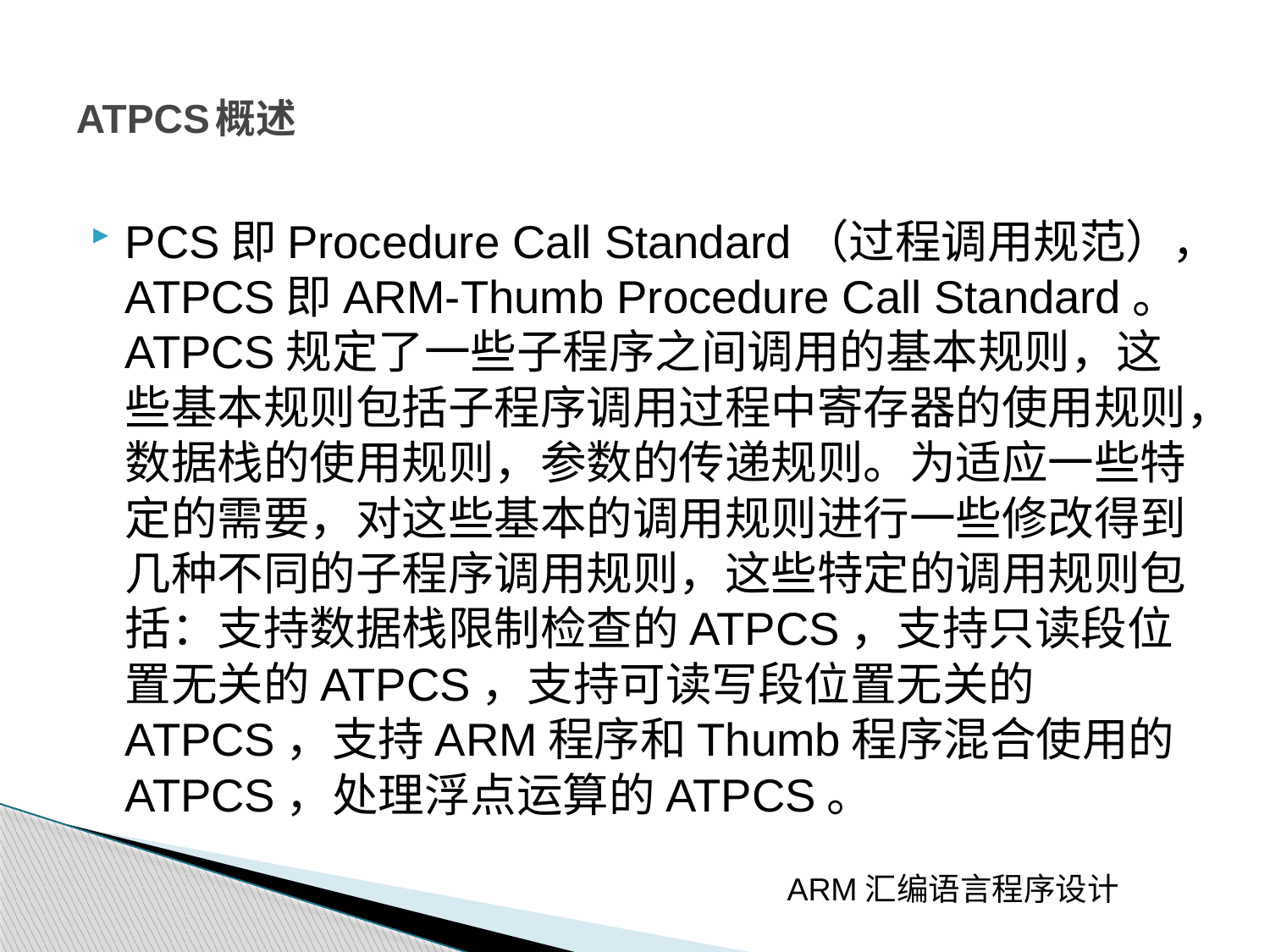

# ATPCS概述
PCS即Procedure Call Standard（过程调用规范），ATPCS即ARM-Thumb Procedure Call Standard。ATPCS规定了一些子程序之间调用的基本规则，这些基本规则包括子程序调用过程中寄存器的使用规则，数据栈的使用规则，参数的传递规则。为适应一些特定的需要，对这些基本的调用规则进行一些修改得到几种不同的子程序调用规则，这些特定的调用规则包括：支持数据栈限制检查的ATPCS，支持只读段位置无关的ATPCS，支持可读写段位置无关的ATPCS，支持ARM程序和Thumb程序混合使用的ATPCS，处理浮点运算的ATPCS。

         ARM汇编语言程序设计